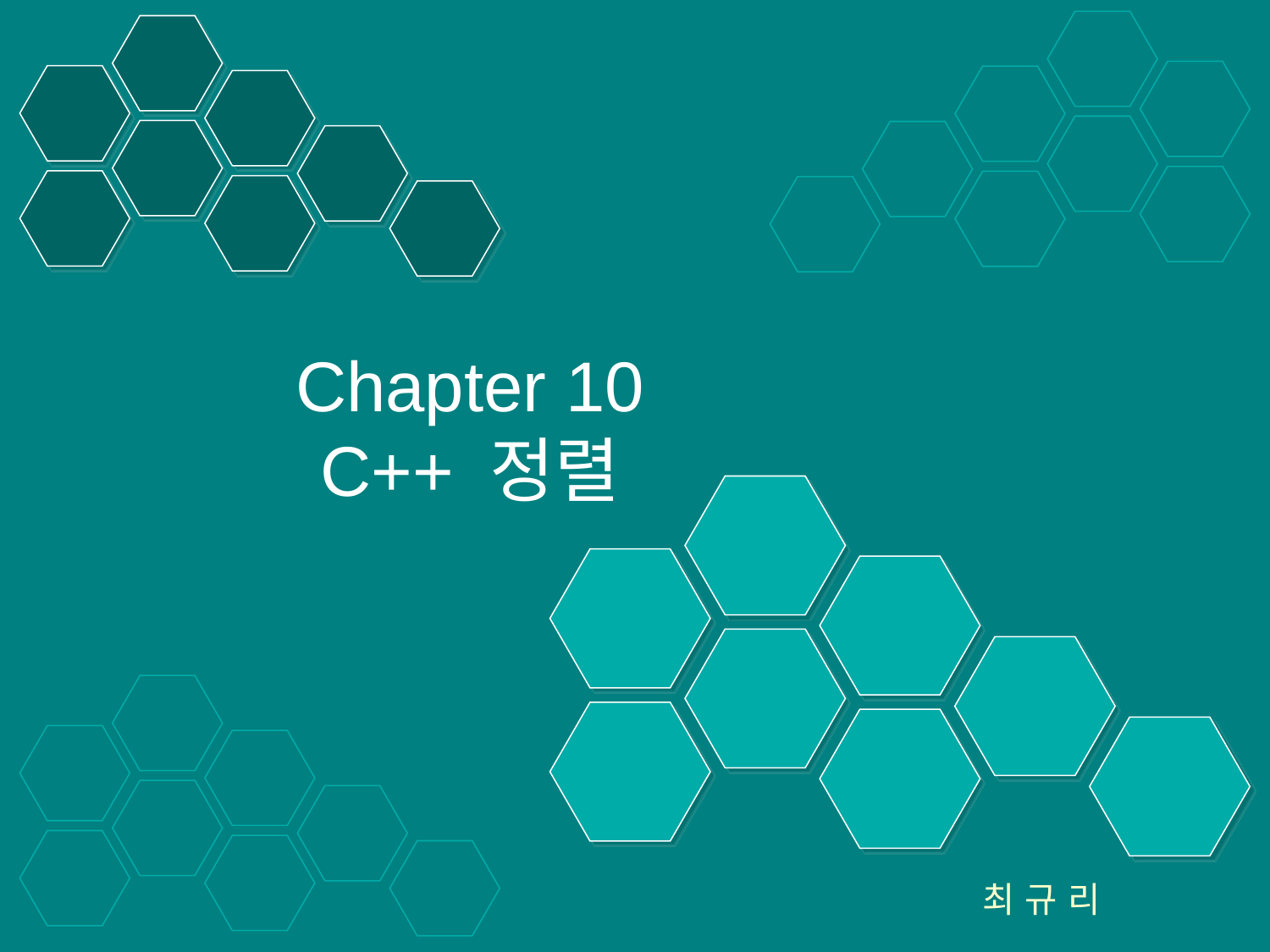

# Chapter 10 C++ 정렬
최 규 리